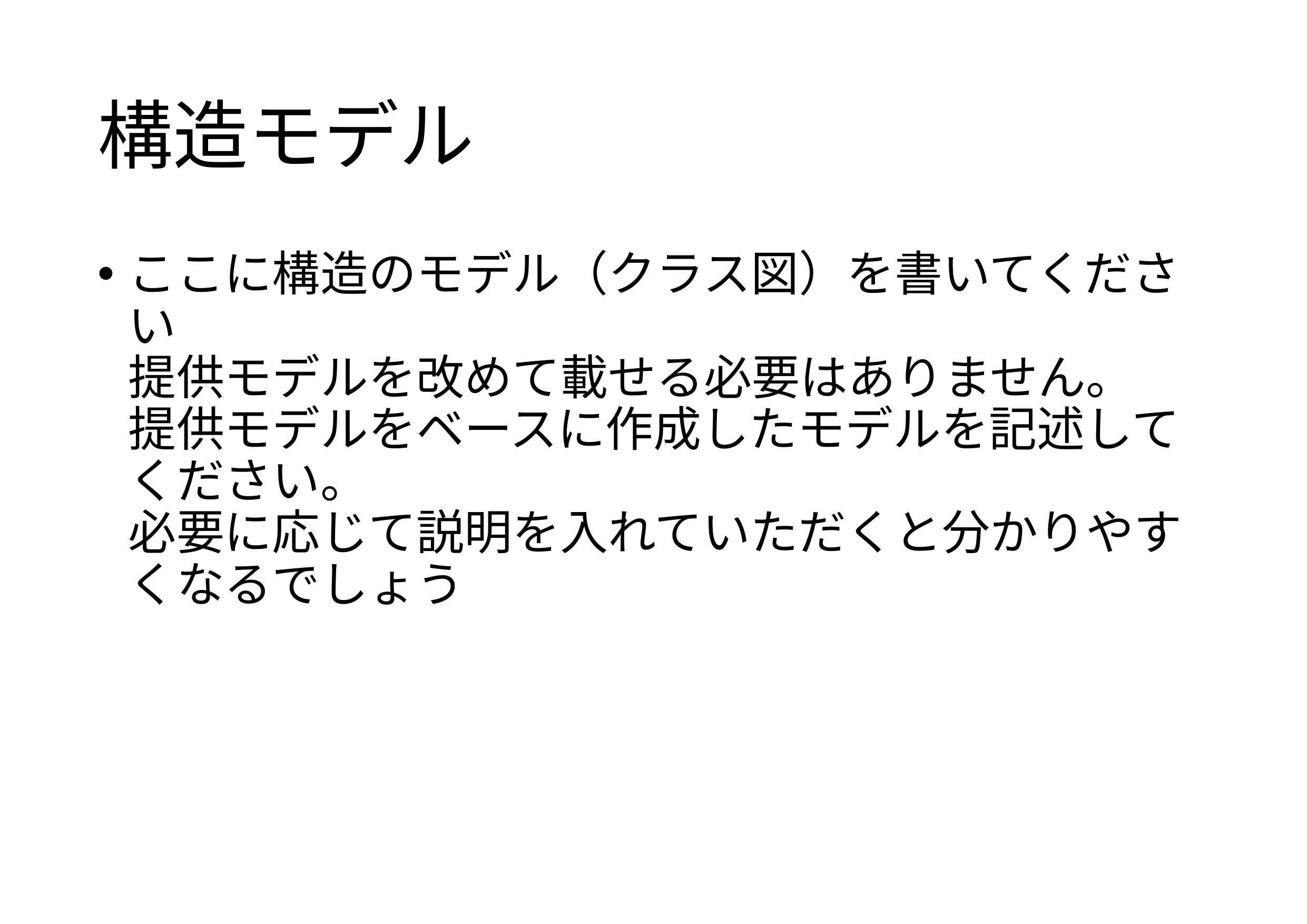

# 構造モデル
ここに構造のモデル（クラス図）を書いてください
提供モデルを改めて載せる必要はありません。
提供モデルをベースに作成したモデルを記述してください。
必要に応じて説明を入れていただくと分かりやすくなるでしょう